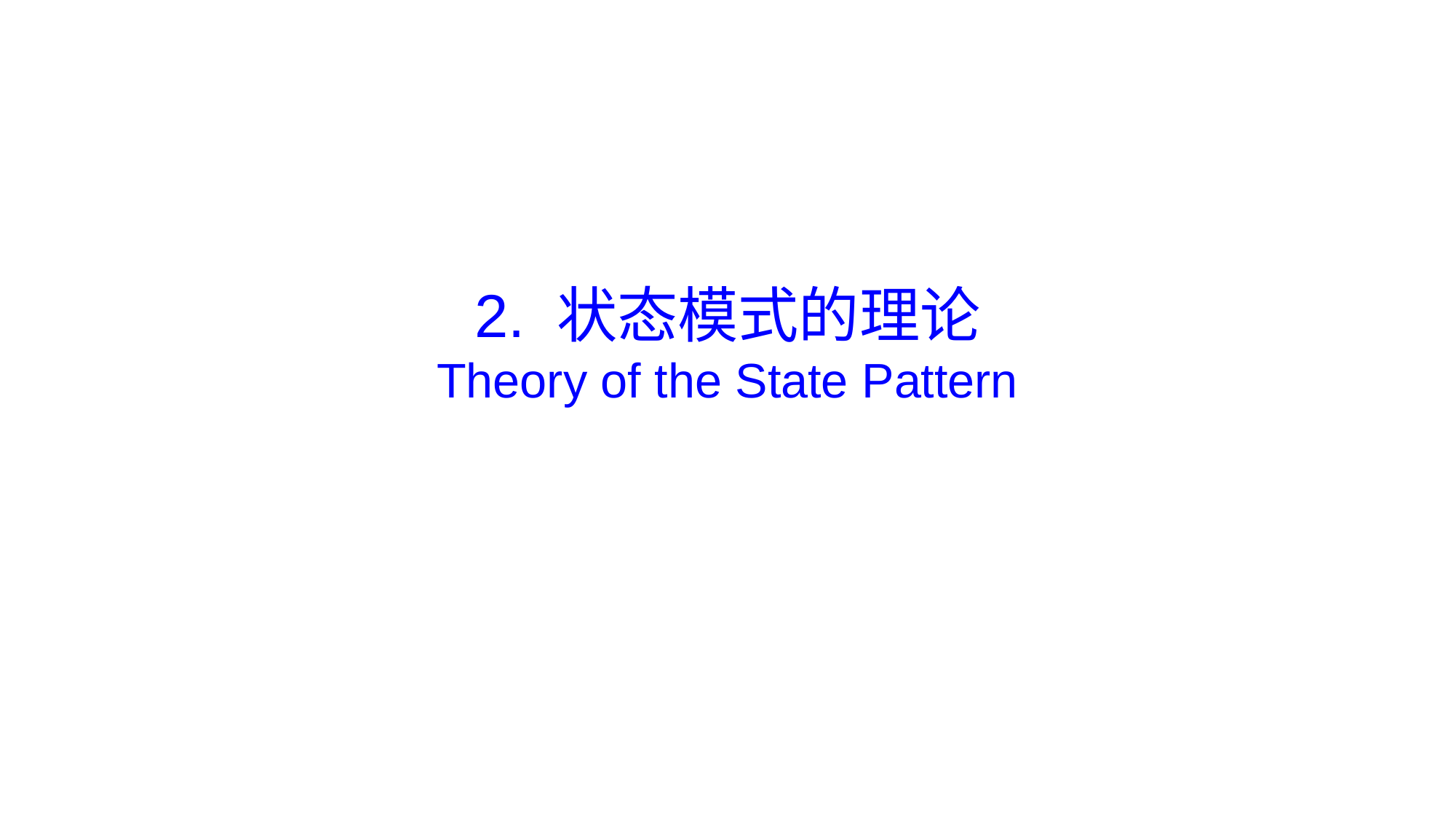

# 2. 状态模式的理论 Theory of the State Pattern

23